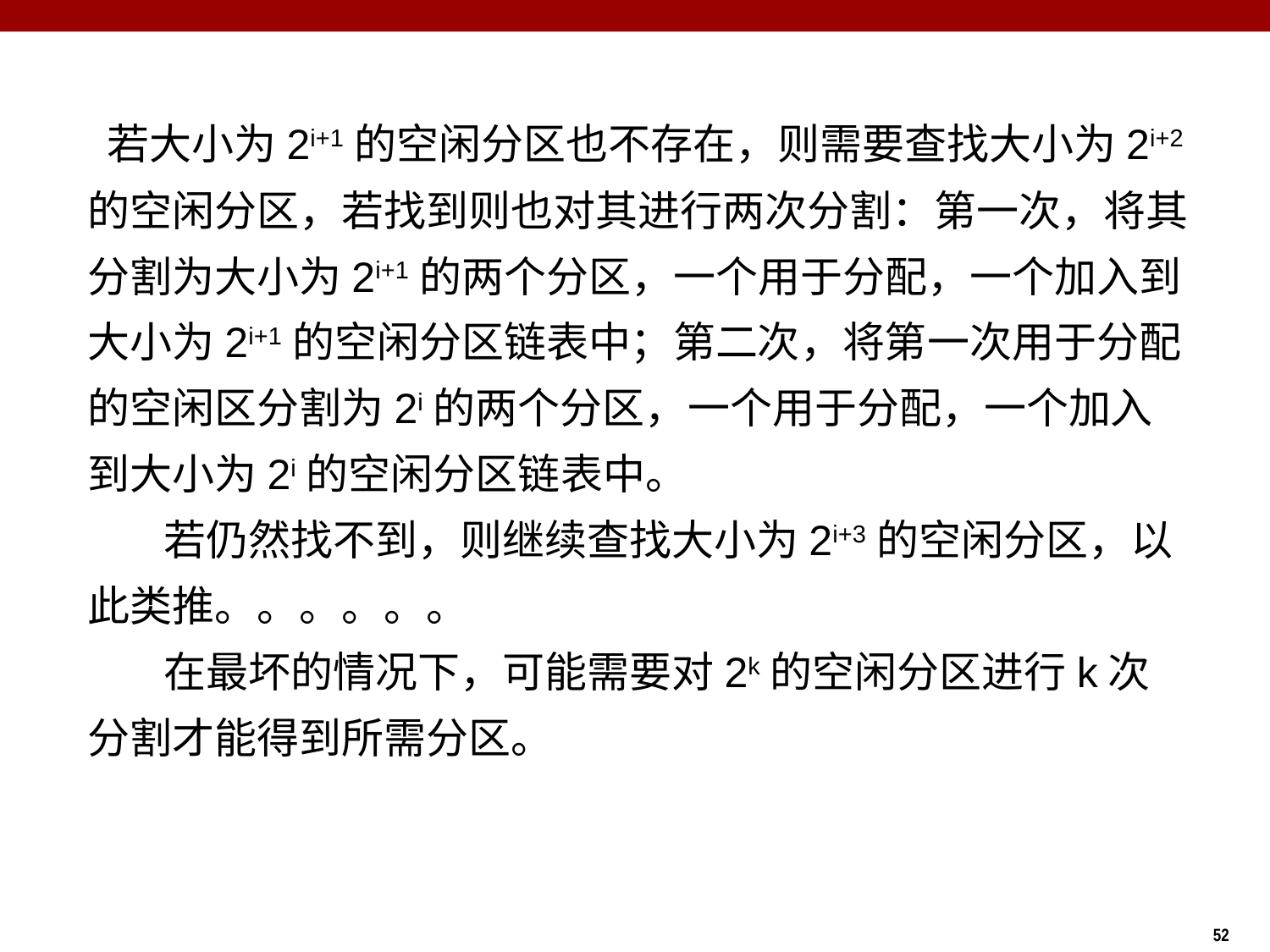

若大小为2i+1的空闲分区也不存在，则需要查找大小为2i+2的空闲分区，若找到则也对其进行两次分割：第一次，将其分割为大小为2i+1的两个分区，一个用于分配，一个加入到大小为2i+1的空闲分区链表中；第二次，将第一次用于分配的空闲区分割为2i的两个分区，一个用于分配，一个加入到大小为2i的空闲分区链表中。
        若仍然找不到，则继续查找大小为2i+3的空闲分区，以此类推。。。。。。
        在最坏的情况下，可能需要对2k的空闲分区进行k次分割才能得到所需分区。